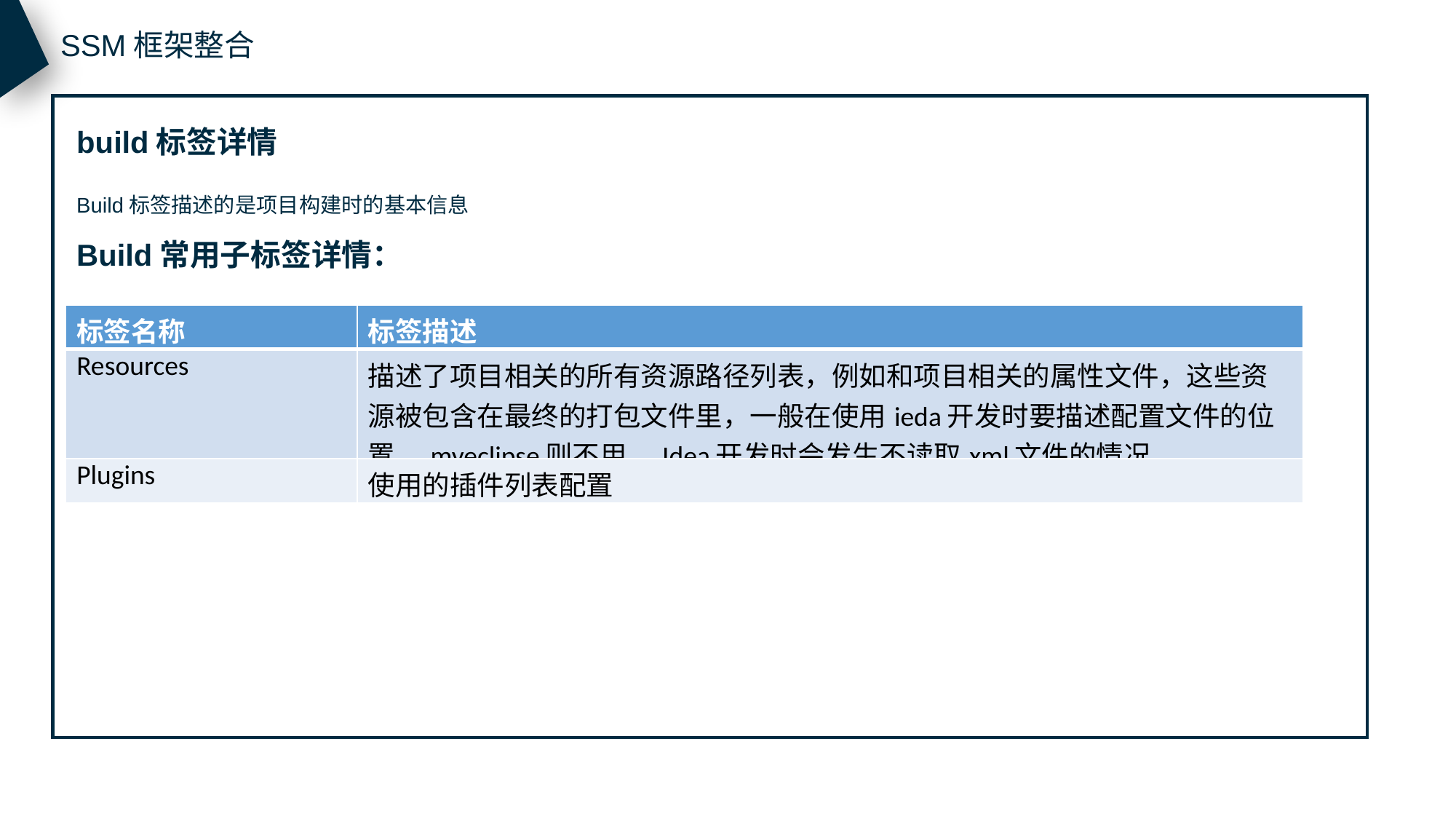

SSM框架整合

build标签详情
Build标签描述的是项目构建时的基本信息
Build常用子标签详情：
| 标签名称 | 标签描述 |
| --- | --- |
| Resources | 描述了项目相关的所有资源路径列表，例如和项目相关的属性文件，这些资源被包含在最终的打包文件里，一般在使用ieda开发时要描述配置文件的位置，myeclipse则不用。Idea开发时会发生不读取xml文件的情况。 |
| Plugins | 使用的插件列表配置 |